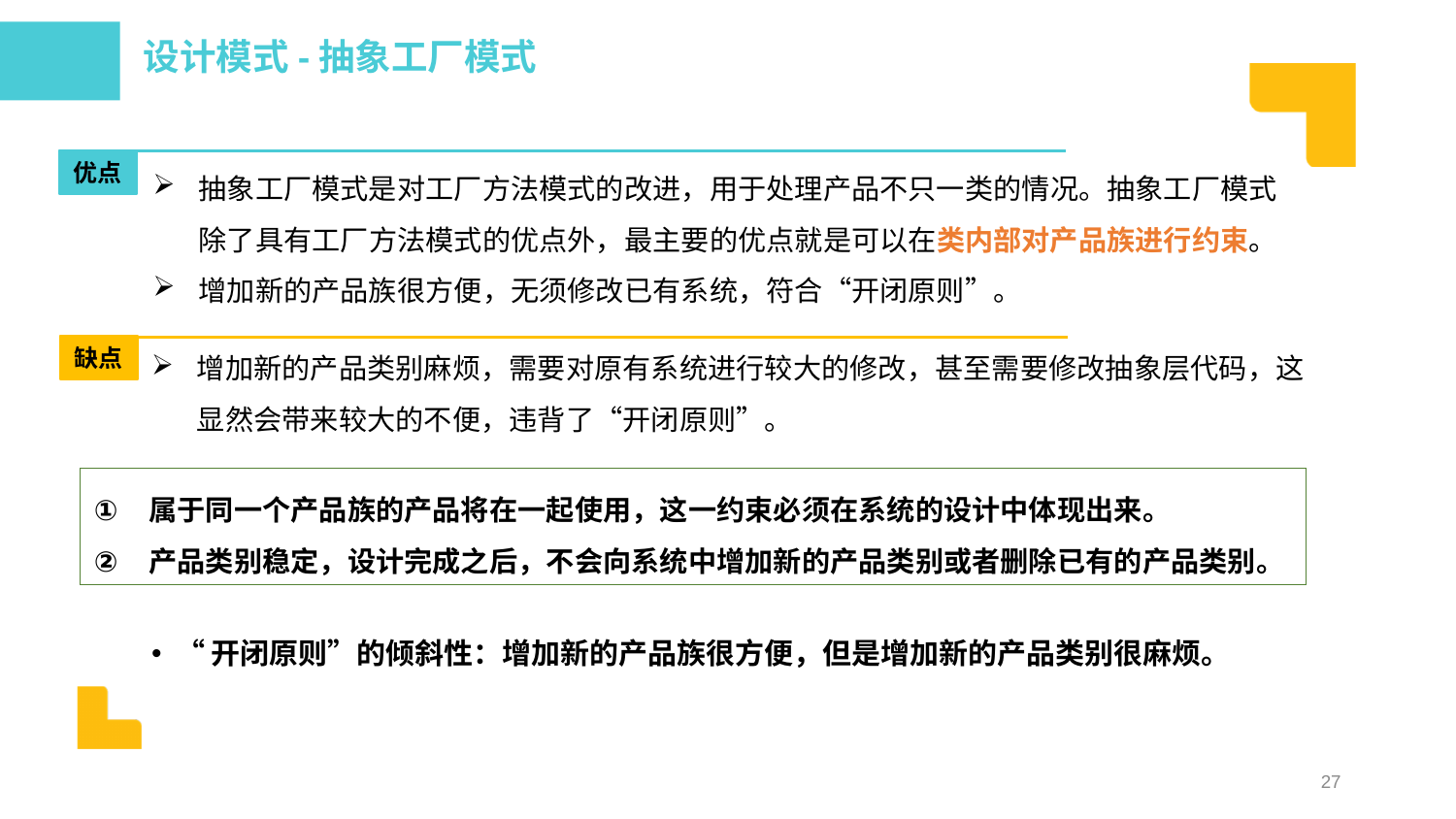

设计模式-抽象工厂模式
抽象工厂模式是对工厂方法模式的改进，用于处理产品不只一类的情况。抽象工厂模式除了具有工厂方法模式的优点外，最主要的优点就是可以在类内部对产品族进行约束。
增加新的产品族很方便，无须修改已有系统，符合“开闭原则”。
优点
增加新的产品类别麻烦，需要对原有系统进行较大的修改，甚至需要修改抽象层代码，这显然会带来较大的不便，违背了“开闭原则”。
缺点
属于同一个产品族的产品将在一起使用，这一约束必须在系统的设计中体现出来。
产品类别稳定，设计完成之后，不会向系统中增加新的产品类别或者删除已有的产品类别。
“开闭原则”的倾斜性：增加新的产品族很方便，但是增加新的产品类别很麻烦。
27